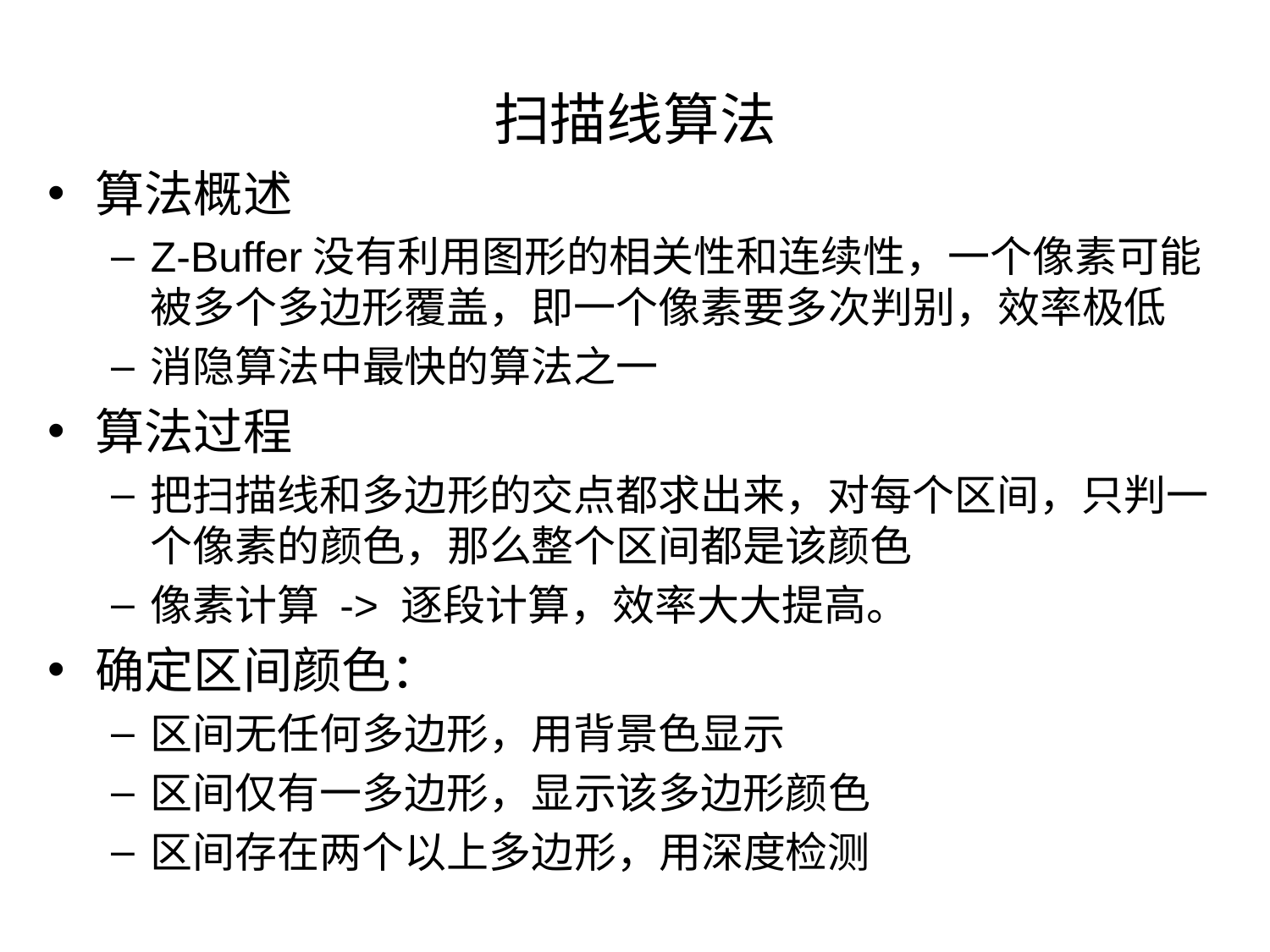

# 扫描线算法
算法概述
Z-Buffer没有利用图形的相关性和连续性，一个像素可能被多个多边形覆盖，即一个像素要多次判别，效率极低
消隐算法中最快的算法之一
算法过程
把扫描线和多边形的交点都求出来，对每个区间，只判一个像素的颜色，那么整个区间都是该颜色
像素计算 -> 逐段计算，效率大大提高。
确定区间颜色：
区间无任何多边形，用背景色显示
区间仅有一多边形，显示该多边形颜色
区间存在两个以上多边形，用深度检测